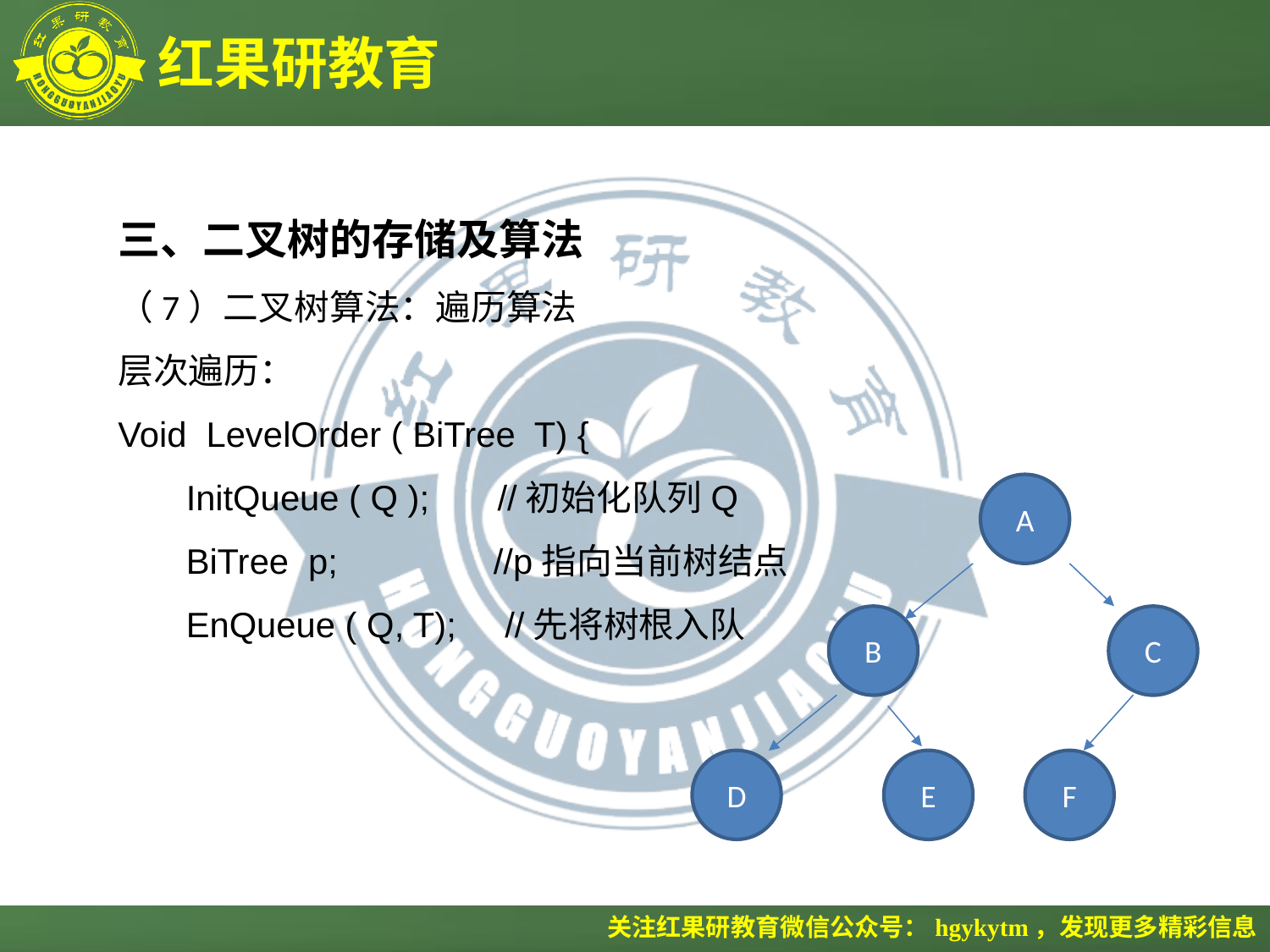

三、二叉树的存储及算法
（7）二叉树算法：遍历算法
层次遍历：
Void  LevelOrder ( BiTree  T) {
       InitQueue ( Q );       //初始化队列Q
       BiTree  p;                //p指向当前树结点
       EnQueue ( Q, T);     //先将树根入队

A
B
C
D
E
F